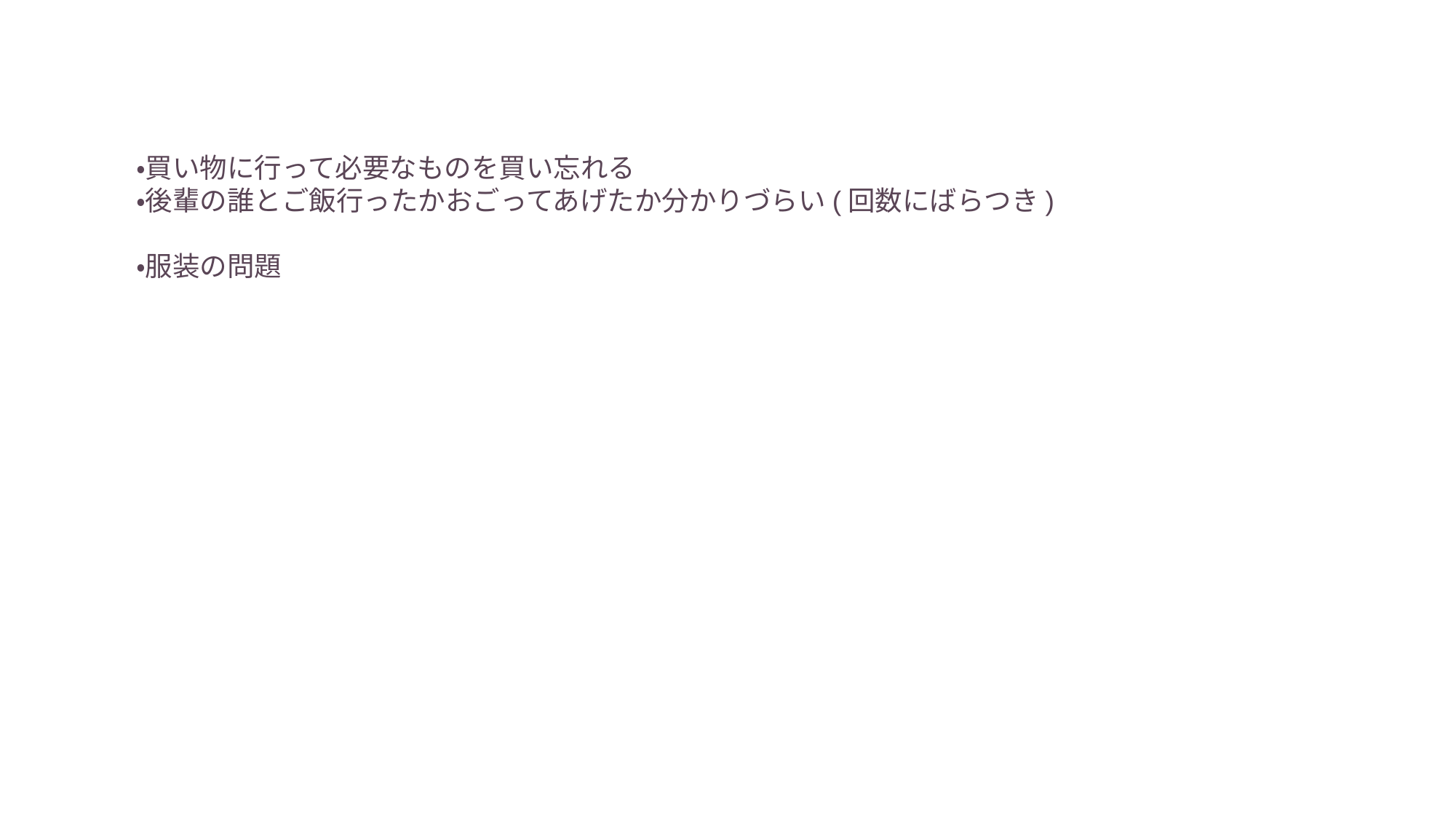

・買い物に行って必要なものを買い忘れる
・後輩の誰とご飯行ったかおごってあげたか分かりづらい(回数にばらつき)

・服装の問題